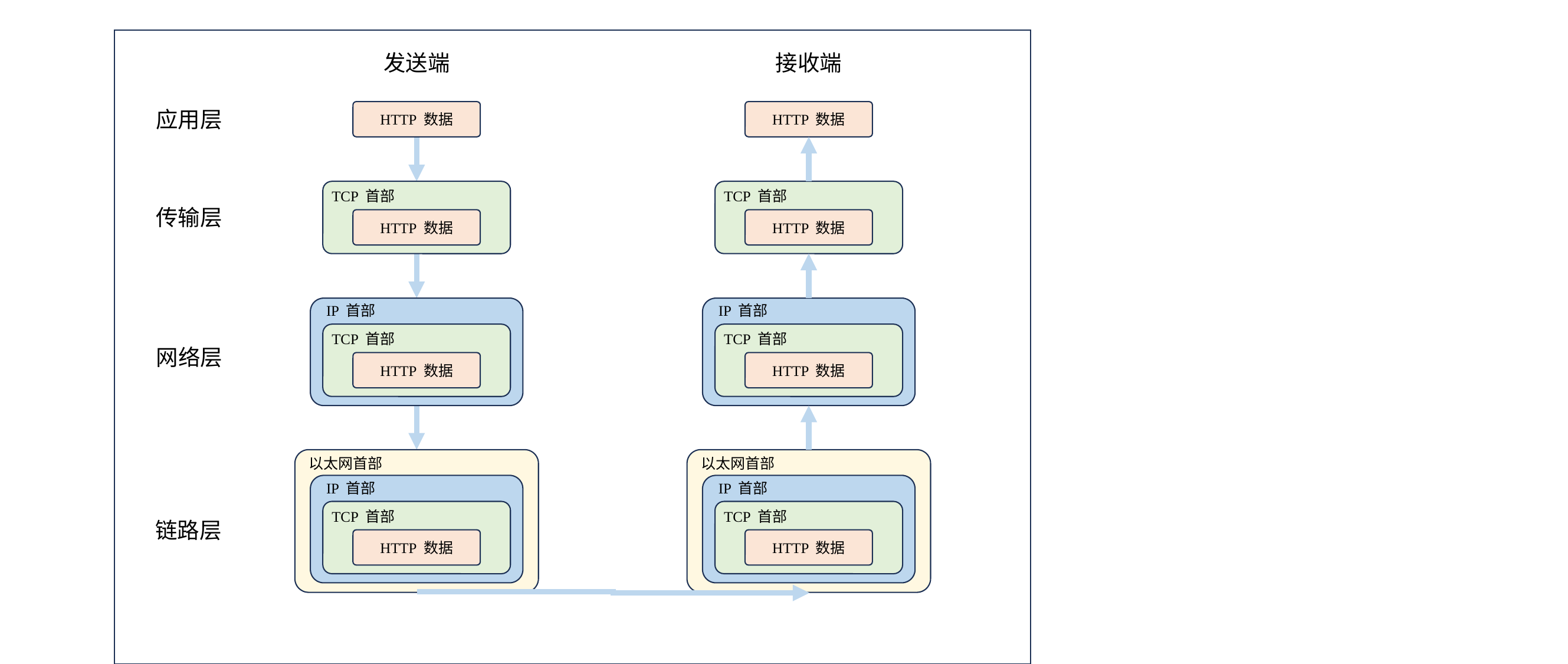

发送端
接收端
应用层
传输层
网络层
链路层
HTTP 数据

TCP 首部
HTTP 数据

IP 首部
HTTP 数据
TCP 首部

以太网首部

IP 首部
HTTP 数据
TCP 首部
HTTP 数据

TCP 首部
HTTP 数据

IP 首部
HTTP 数据
TCP 首部

以太网首部

IP 首部
HTTP 数据
TCP 首部